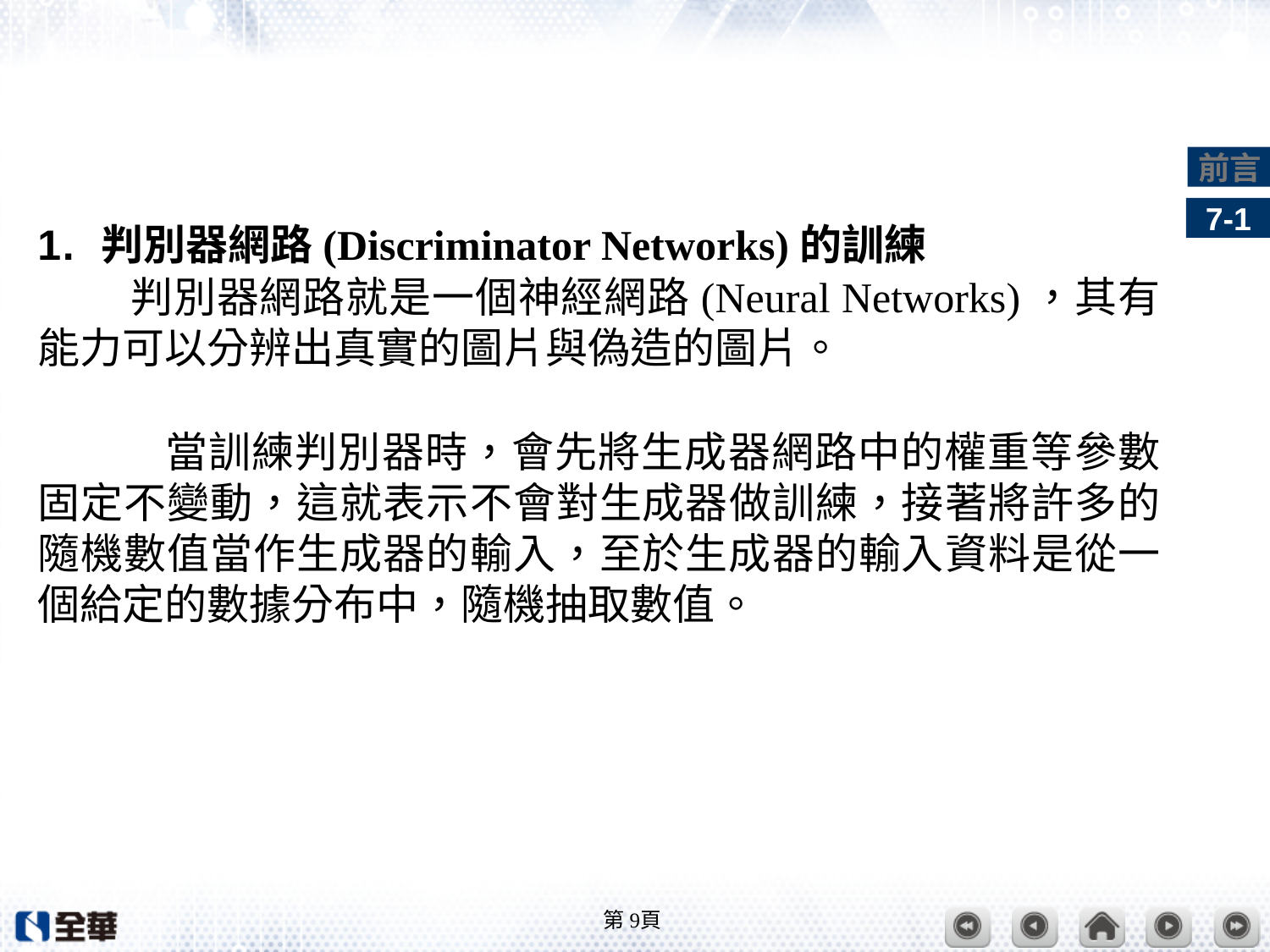

#
判別器網路(Discriminator Networks)的訓練
        判別器網路就是一個神經網路(Neural Networks)，其有能力可以分辨出真實的圖片與偽造的圖片。

	當訓練判別器時，會先將生成器網路中的權重等參數固定不變動，這就表示不會對生成器做訓練，接著將許多的隨機數值當作生成器的輸入，至於生成器的輸入資料是從一個給定的數據分布中，隨機抽取數值。